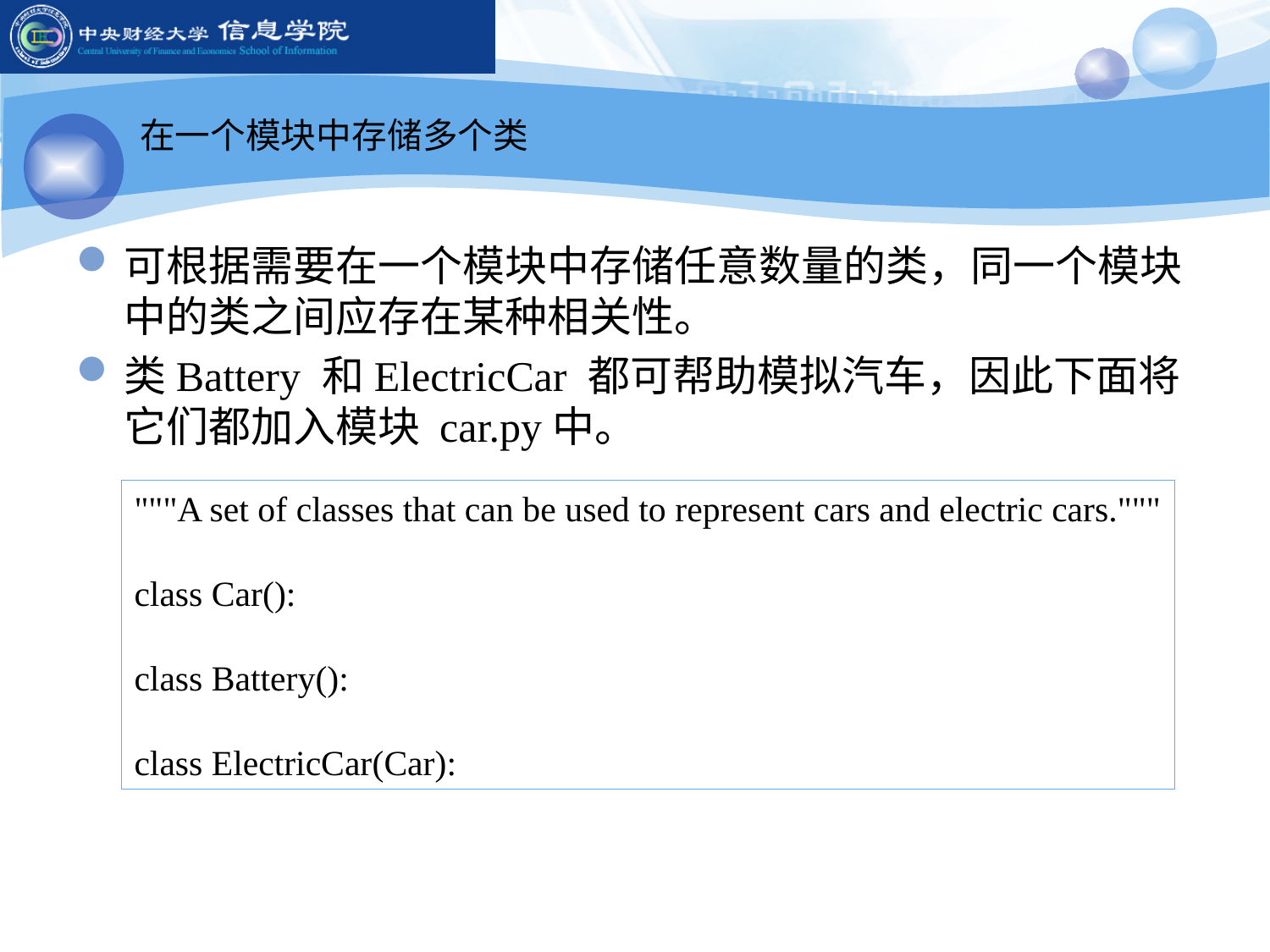

在一个模块中存储多个类
可根据需要在一个模块中存储任意数量的类，同一个模块中的类之间应存在某种相关性。
类Battery 和ElectricCar 都可帮助模拟汽车，因此下面将它们都加入模块 car.py中。
"""A set of classes that can be used to represent cars and electric cars."""

class Car():

class Battery():

class ElectricCar(Car):